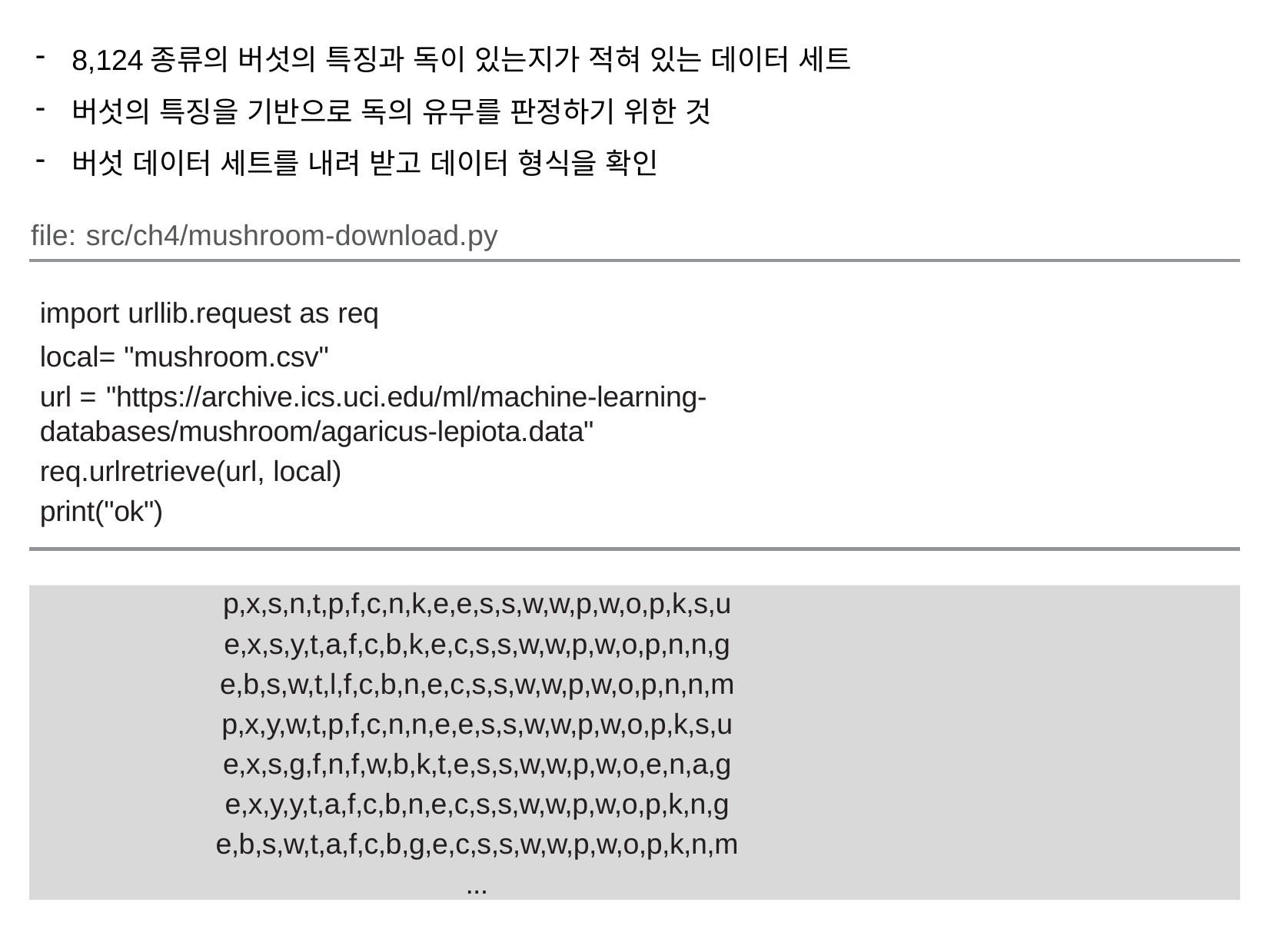

8,124종류의 버섯의 특징과 독이 있는지가 적혀 있는 데이터 세트
버섯의 특징을 기반으로 독의 유무를 판정하기 위한 것
버섯 데이터 세트를 내려 받고 데이터 형식을 확인
file: src/ch4/mushroom-download.py

import urllib.request as req
local= "mushroom.csv"
url = "https://archive.ics.uci.edu/ml/machine-learning-databases/mushroom/agaricus-lepiota.data"
req.urlretrieve(url, local)
print("ok")

p,x,s,n,t,p,f,c,n,k,e,e,s,s,w,w,p,w,o,p,k,s,u
e,x,s,y,t,a,f,c,b,k,e,c,s,s,w,w,p,w,o,p,n,n,g
e,b,s,w,t,l,f,c,b,n,e,c,s,s,w,w,p,w,o,p,n,n,m
p,x,y,w,t,p,f,c,n,n,e,e,s,s,w,w,p,w,o,p,k,s,u
e,x,s,g,f,n,f,w,b,k,t,e,s,s,w,w,p,w,o,e,n,a,g
e,x,y,y,t,a,f,c,b,n,e,c,s,s,w,w,p,w,o,p,k,n,g
e,b,s,w,t,a,f,c,b,g,e,c,s,s,w,w,p,w,o,p,k,n,m
...